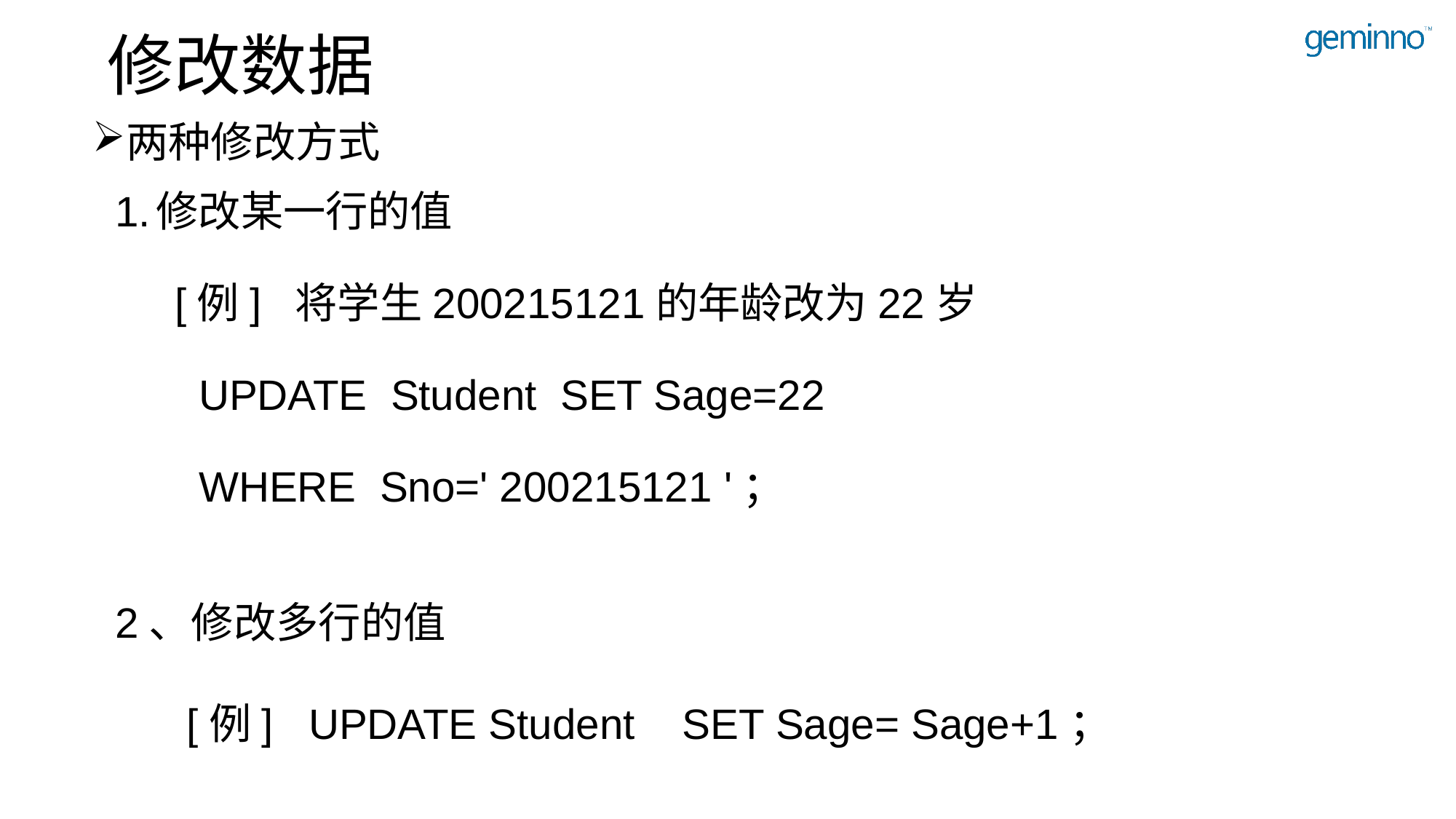

# 修改数据
两种修改方式
修改某一行的值
       [例]  将学生200215121的年龄改为22岁
         UPDATE  Student  SET Sage=22
         WHERE  Sno=' 200215121 '；

2、修改多行的值
        [例]   UPDATE Student    SET Sage= Sage+1；